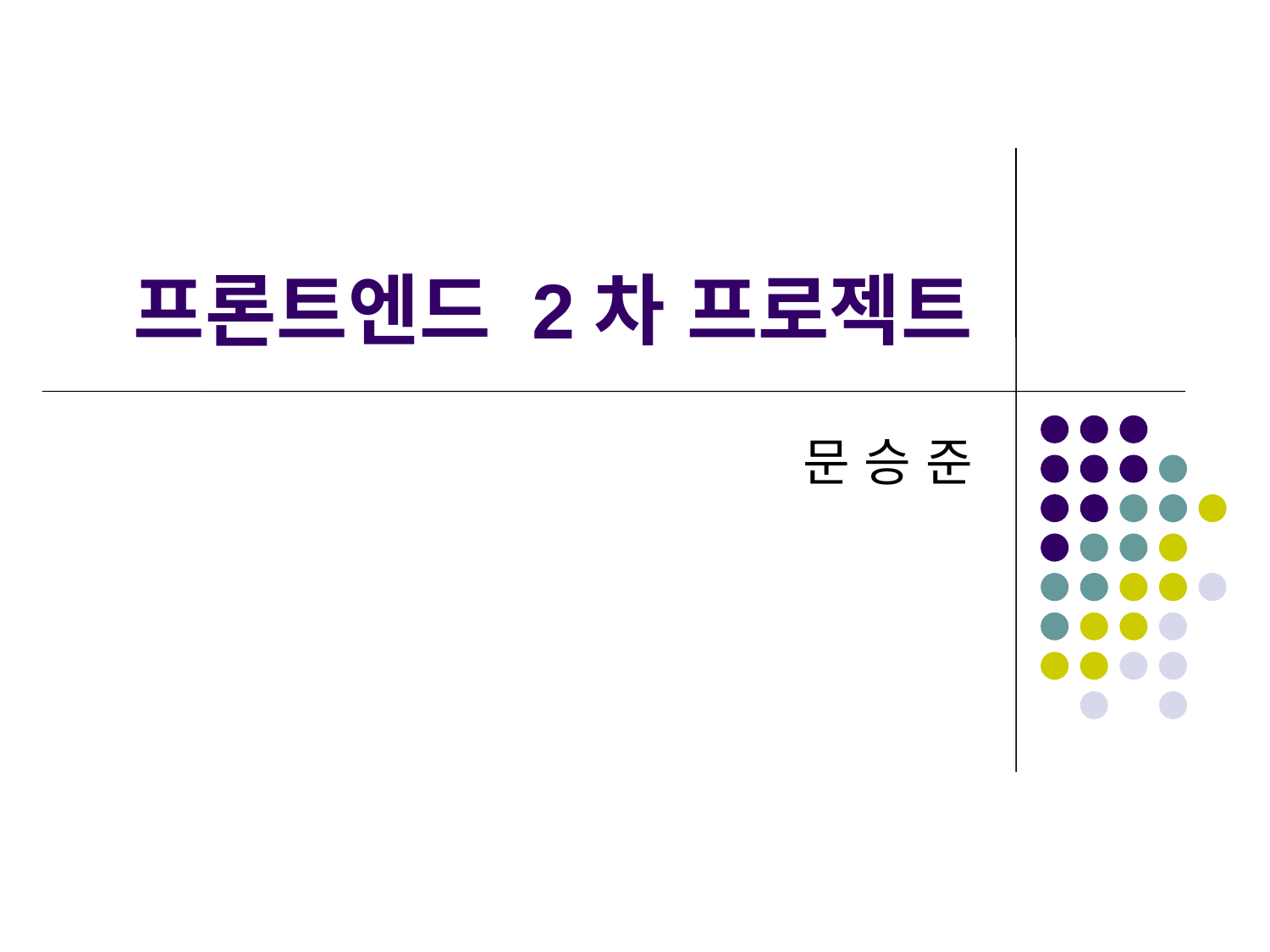

# 프론트엔드 2차 프로젝트
문 승 준